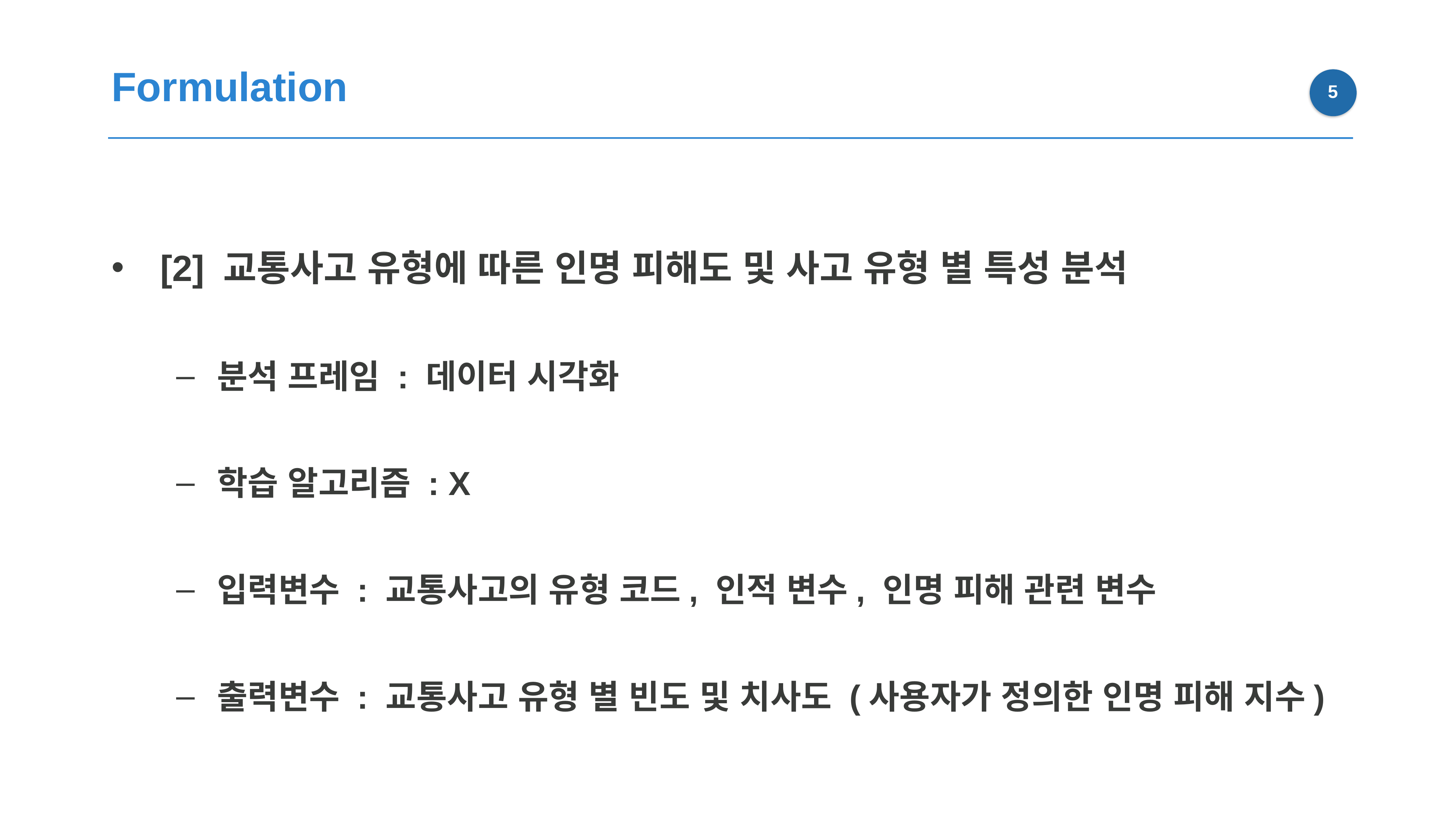

Formulation
5
[2] 교통사고 유형에 따른 인명 피해도 및 사고 유형 별 특성 분석
분석 프레임 : 데이터 시각화
학습 알고리즘 : X
입력변수 : 교통사고의 유형 코드, 인적 변수, 인명 피해 관련 변수
출력변수 : 교통사고 유형 별 빈도 및 치사도 (사용자가 정의한 인명 피해 지수)